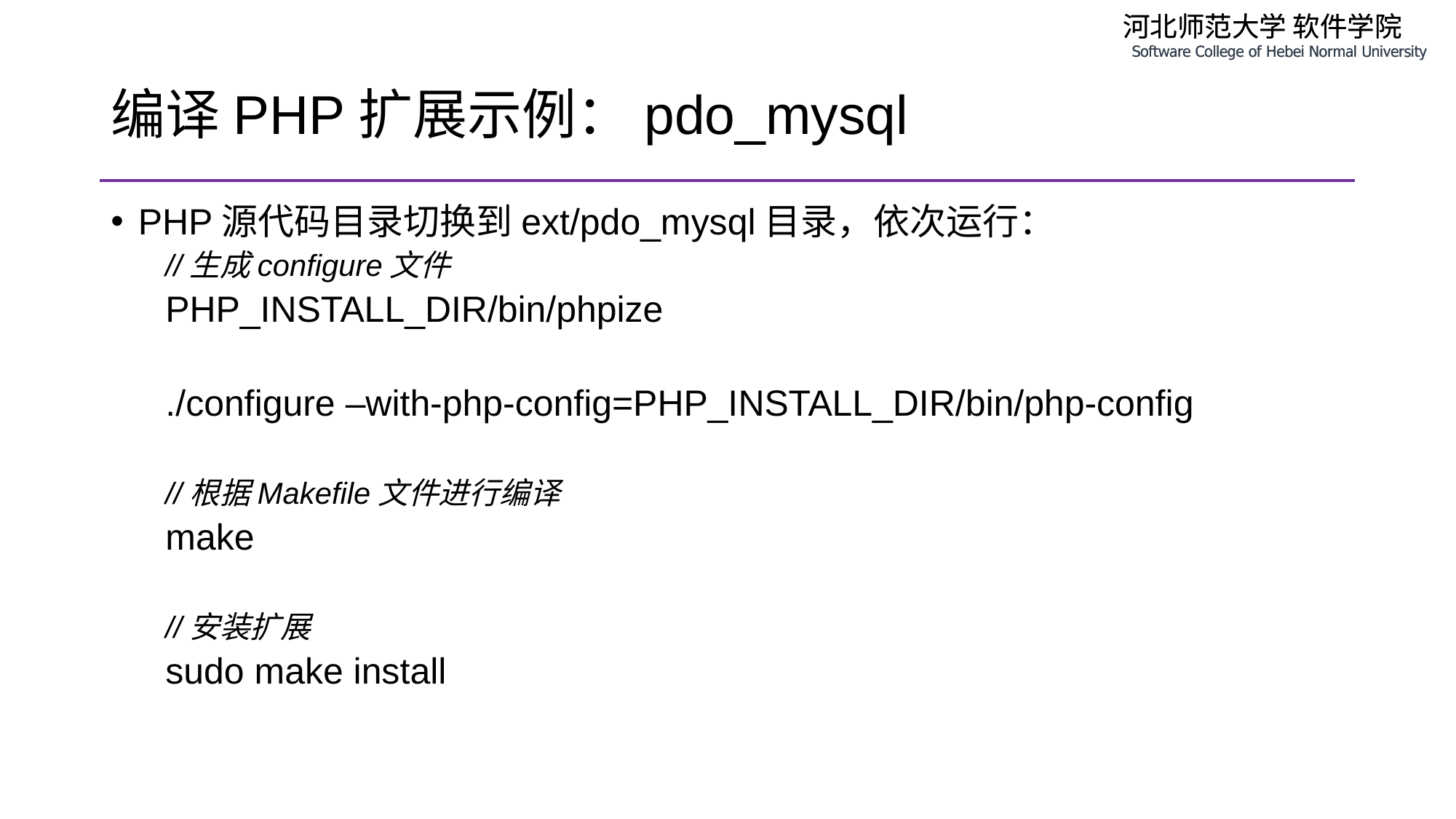

# 编译PHP扩展示例：pdo_mysql
PHP源代码目录切换到ext/pdo_mysql目录，依次运行：
//生成configure文件
PHP_INSTALL_DIR/bin/phpize

./configure –with-php-config=PHP_INSTALL_DIR/bin/php-config

//根据Makefile文件进行编译
make

//安装扩展
sudo make install